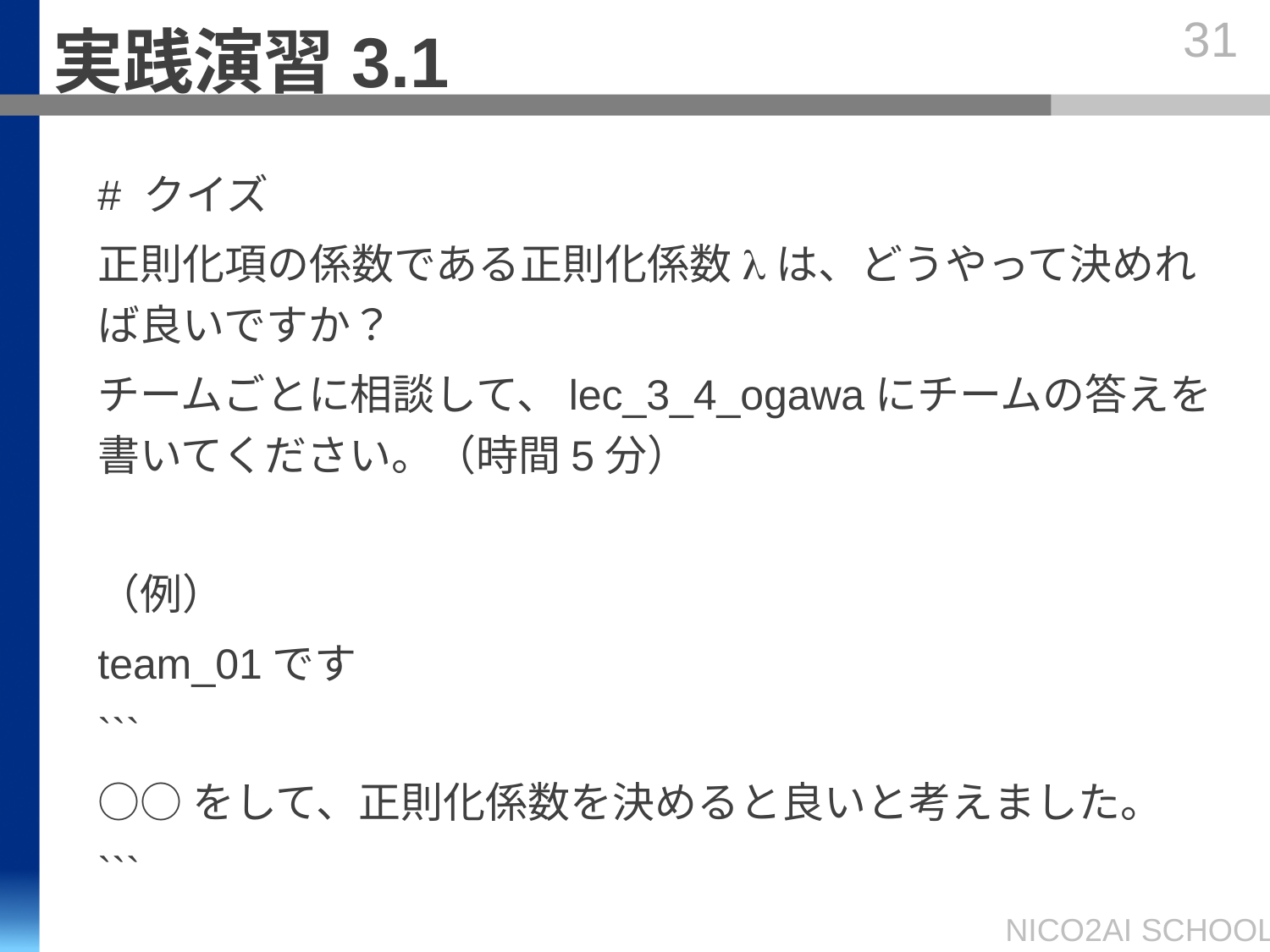

# 実践演習3.1
31
# クイズ
正則化項の係数である正則化係数λは、どうやって決めれば良いですか？
チームごとに相談して、lec_3_4_ogawaにチームの答えを書いてください。（時間5分）

（例）
team_01です
```
○○をして、正則化係数を決めると良いと考えました。
```